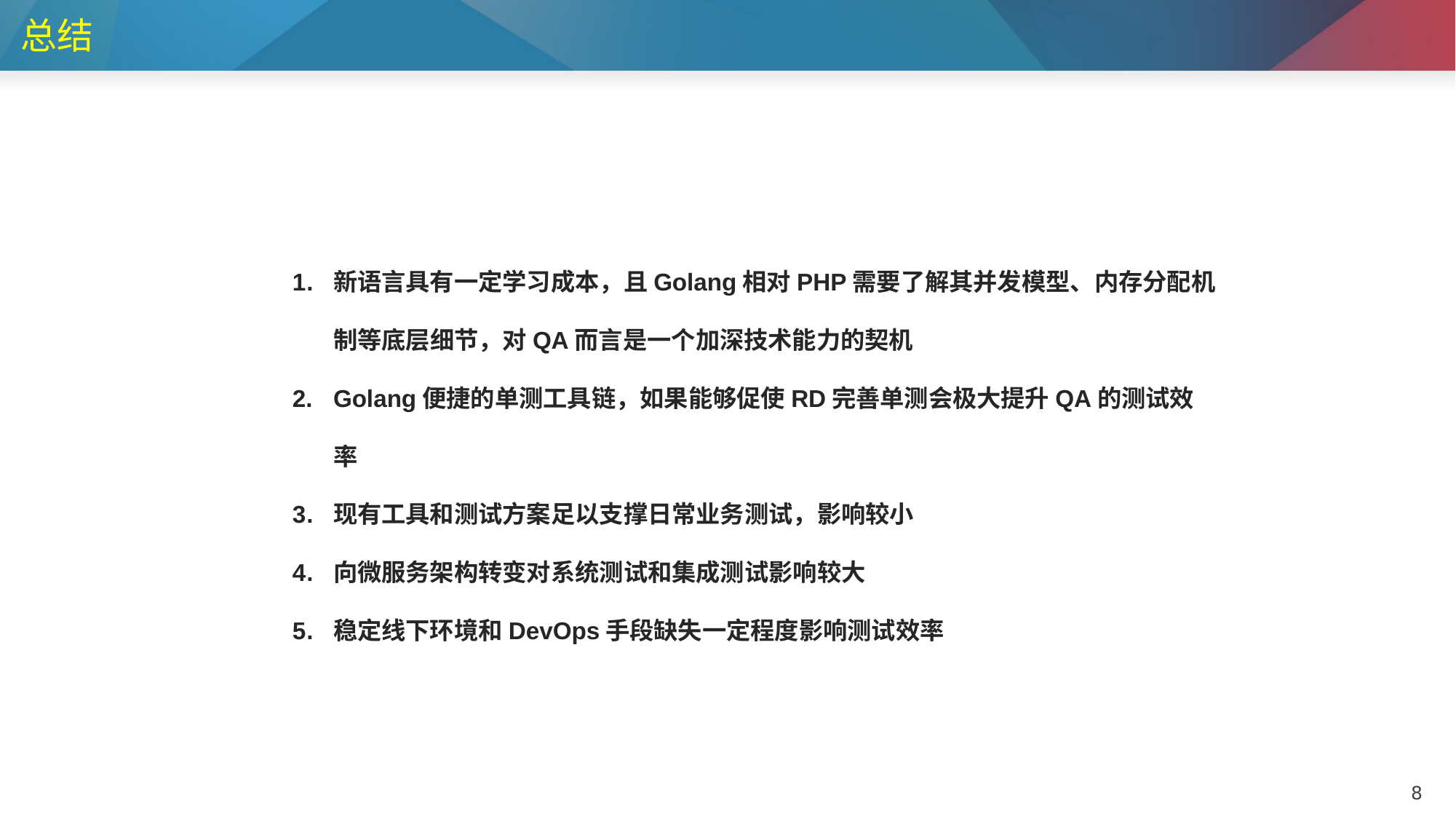

# 总结
新语言具有一定学习成本，且Golang相对PHP需要了解其并发模型、内存分配机制等底层细节，对QA而言是一个加深技术能力的契机
Golang便捷的单测工具链，如果能够促使RD完善单测会极大提升QA的测试效率
现有工具和测试方案足以支撑日常业务测试，影响较小
向微服务架构转变对系统测试和集成测试影响较大
稳定线下环境和DevOps手段缺失一定程度影响测试效率